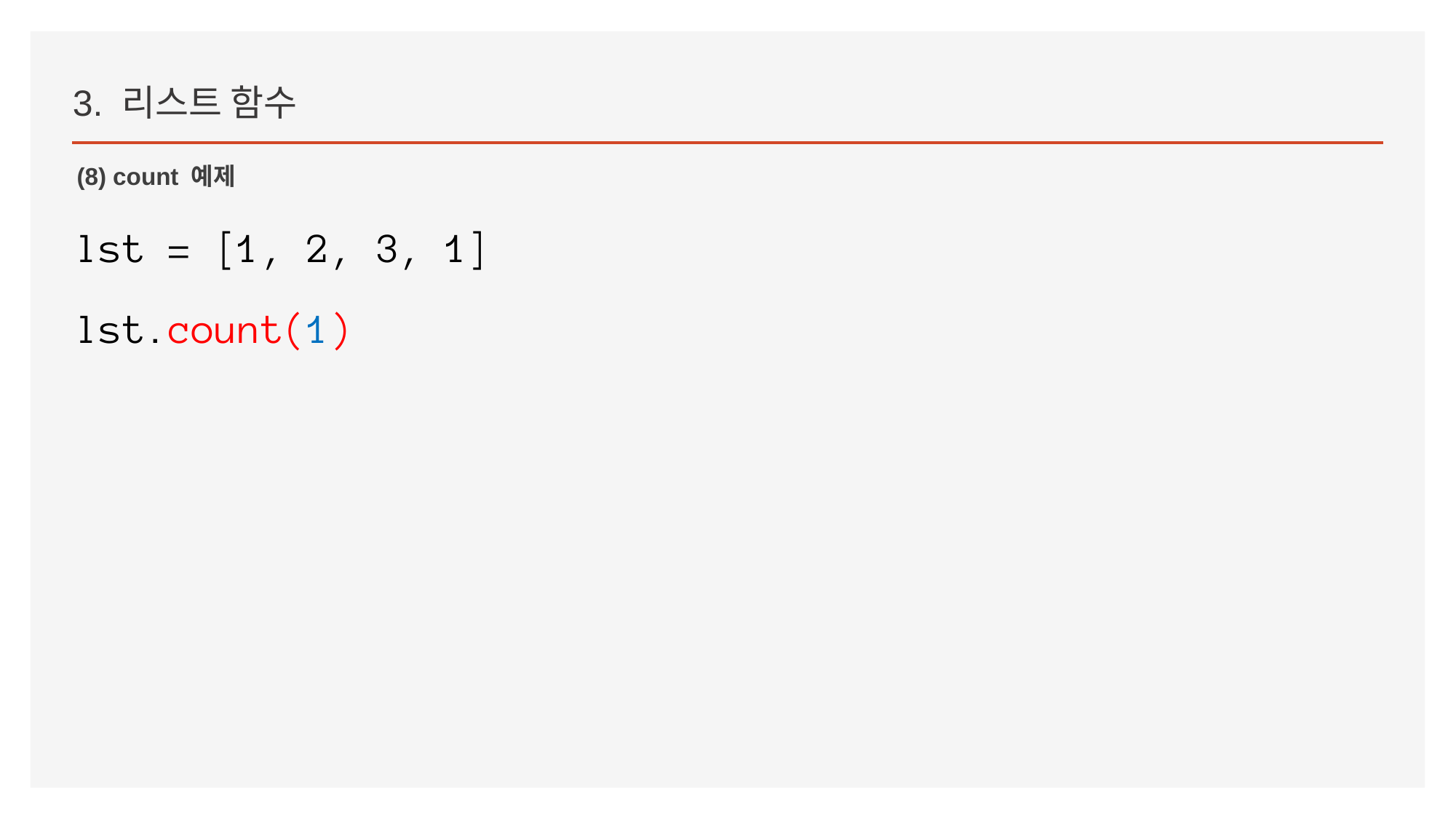

3. 리스트 함수
(8) count 예제
lst = [1, 2, 3, 1]
lst.count(1)